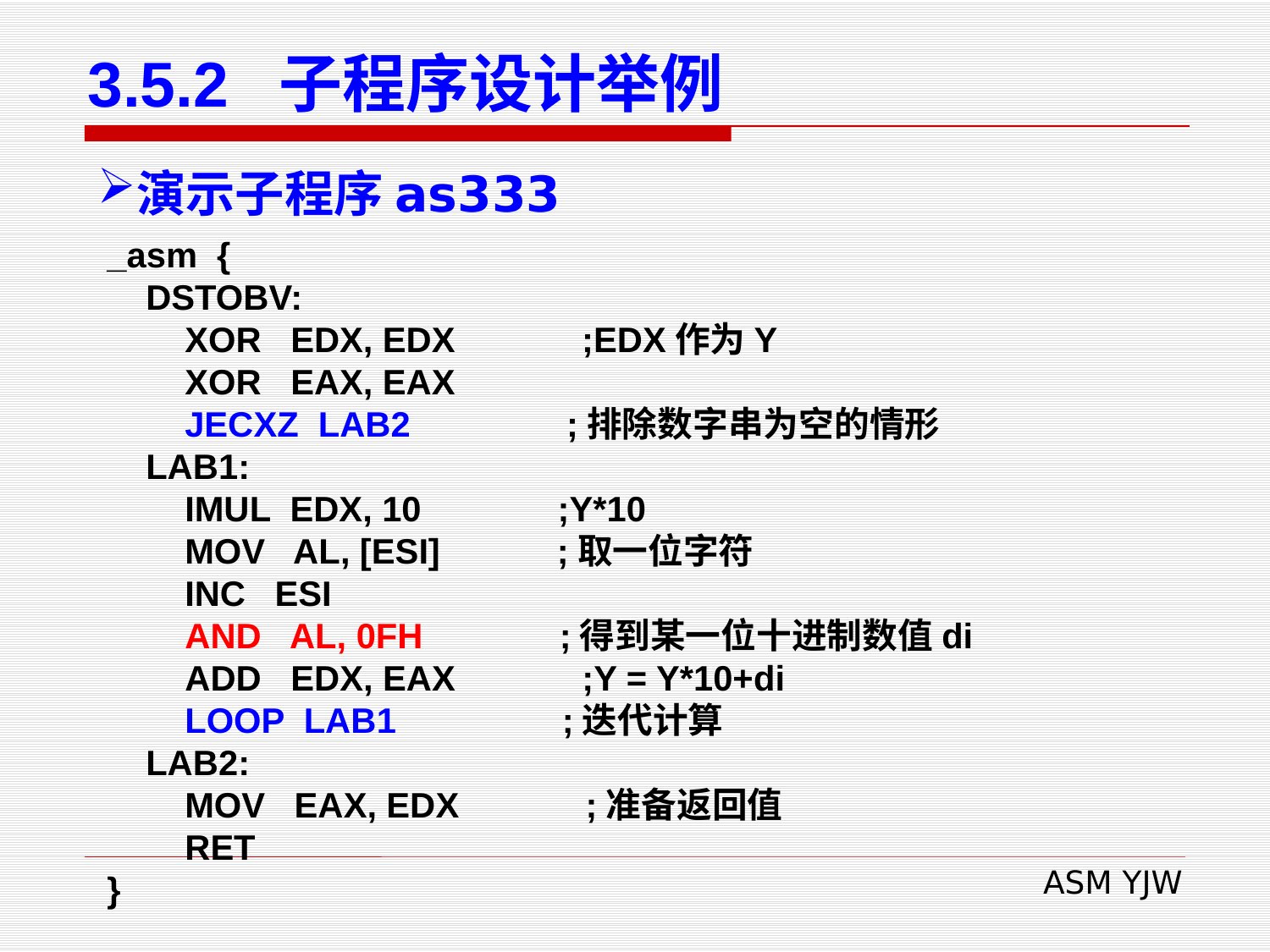

# 3.5.2  子程序设计举例
演示子程序as333
_asm  {
    DSTOBV:
        XOR   EDX, EDX             ;EDX作为Y
        XOR   EAX, EAX
        JECXZ  LAB2                ;排除数字串为空的情形
    LAB1:
        IMUL  EDX, 10              ;Y*10
        MOV   AL, [ESI]            ;取一位字符
        INC   ESI
        AND   AL, 0FH              ;得到某一位十进制数值di
        ADD   EDX, EAX             ;Y = Y*10+di
        LOOP  LAB1                 ;迭代计算
    LAB2:
        MOV   EAX, EDX             ;准备返回值
        RET
}